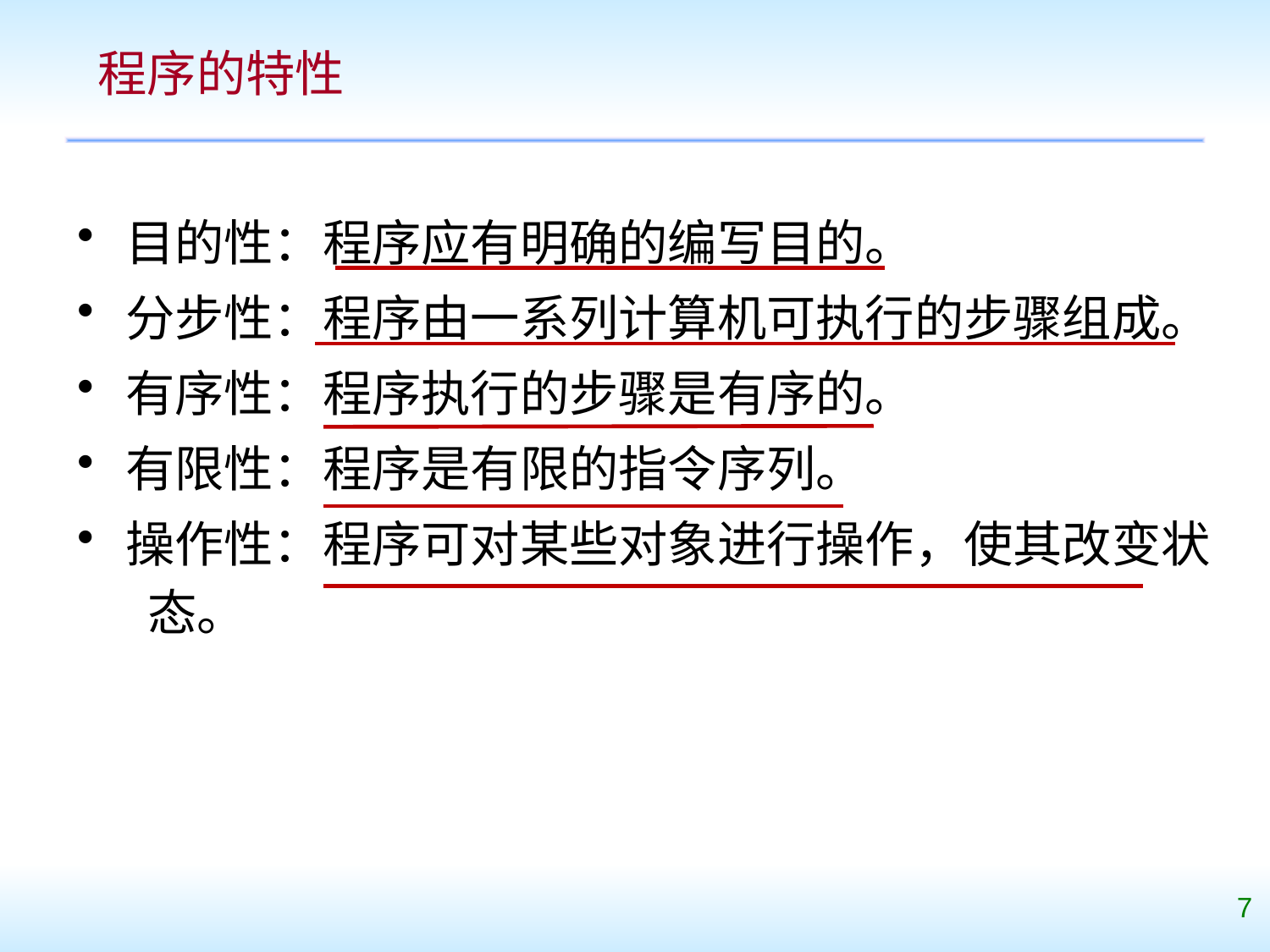

程序的特性
目的性：程序应有明确的编写目的。
分步性：程序由一系列计算机可执行的步骤组成。
有序性：程序执行的步骤是有序的。
有限性：程序是有限的指令序列。
操作性：程序可对某些对象进行操作，使其改变状   态。
7